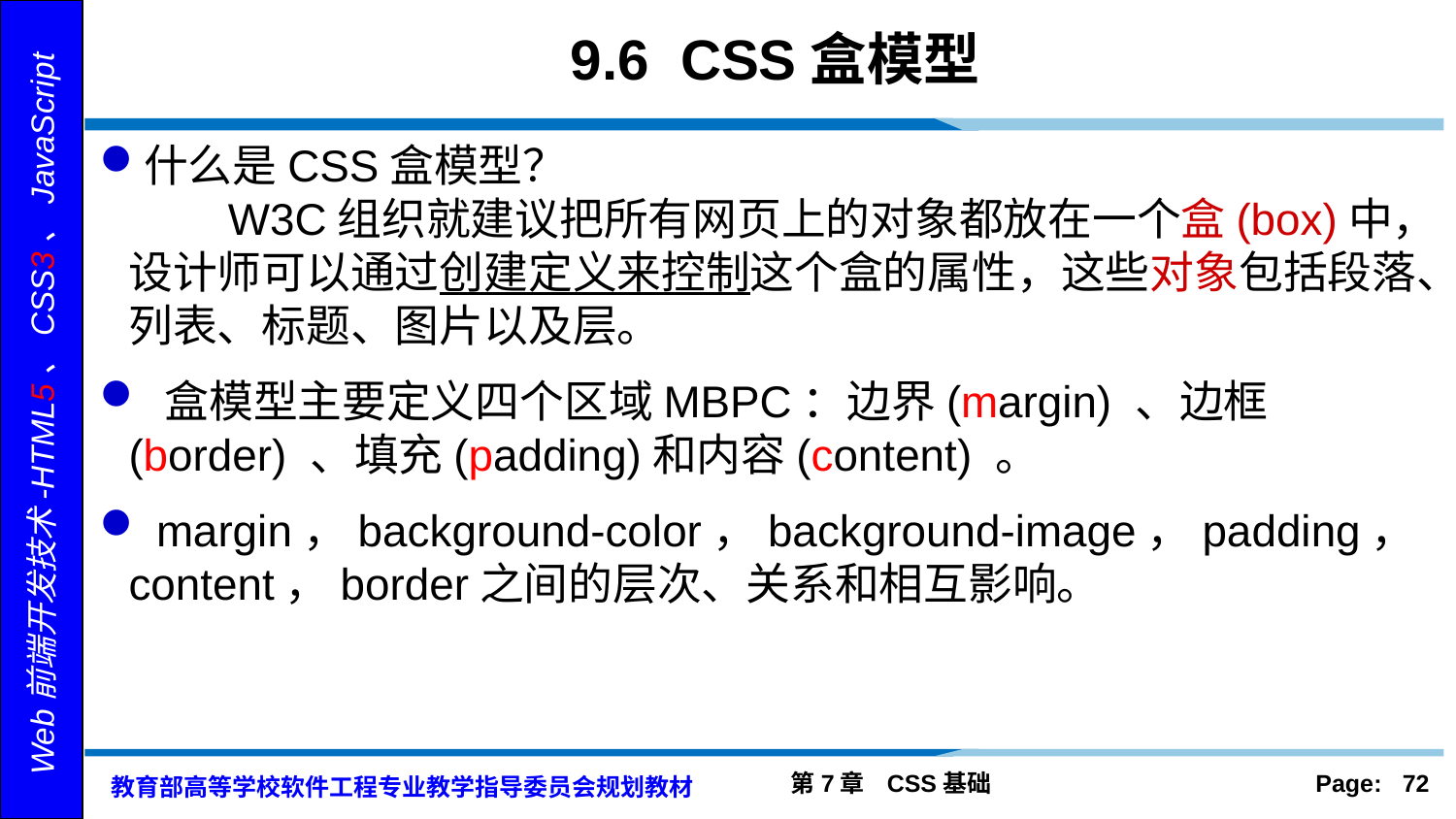

# 9.6  CSS盒模型
什么是CSS盒模型？
　　W3C组织就建议把所有网页上的对象都放在一个盒(box)中，设计师可以通过创建定义来控制这个盒的属性，这些对象包括段落、列表、标题、图片以及层。
 盒模型主要定义四个区域MBPC：边界(margin) 、边框(border) 、填充(padding)和内容(content) 。
 margin，background-color，background-image，padding，content，border之间的层次、关系和相互影响。